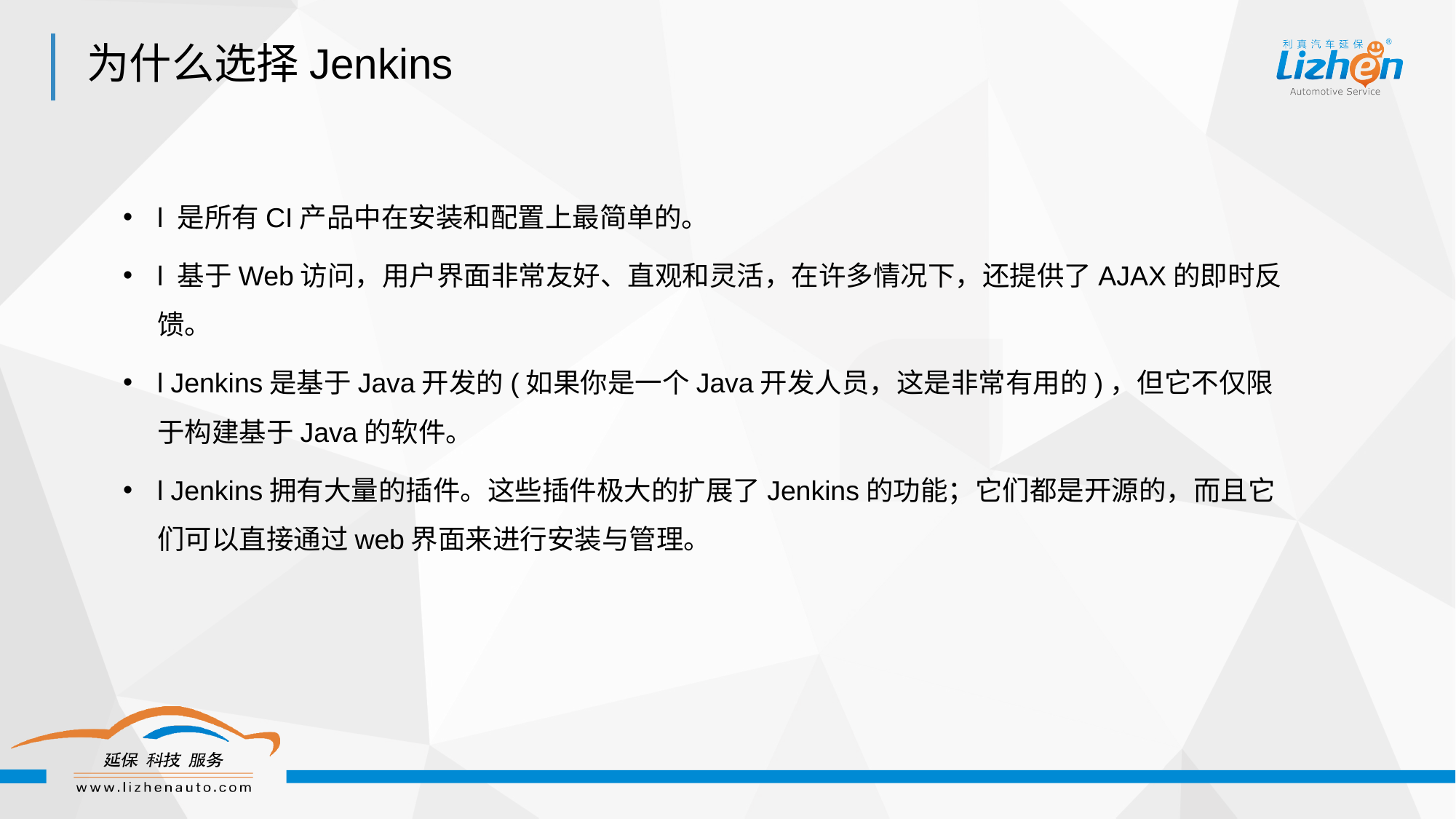

为什么选择Jenkins
l 是所有CI产品中在安装和配置上最简单的。
l 基于Web访问，用户界面非常友好、直观和灵活，在许多情况下，还提供了AJAX的即时反馈。
l Jenkins是基于Java开发的(如果你是一个Java开发人员，这是非常有用的)，但它不仅限于构建基于Java的软件。
l Jenkins拥有大量的插件。这些插件极大的扩展了Jenkins的功能；它们都是开源的，而且它们可以直接通过web界面来进行安装与管理。